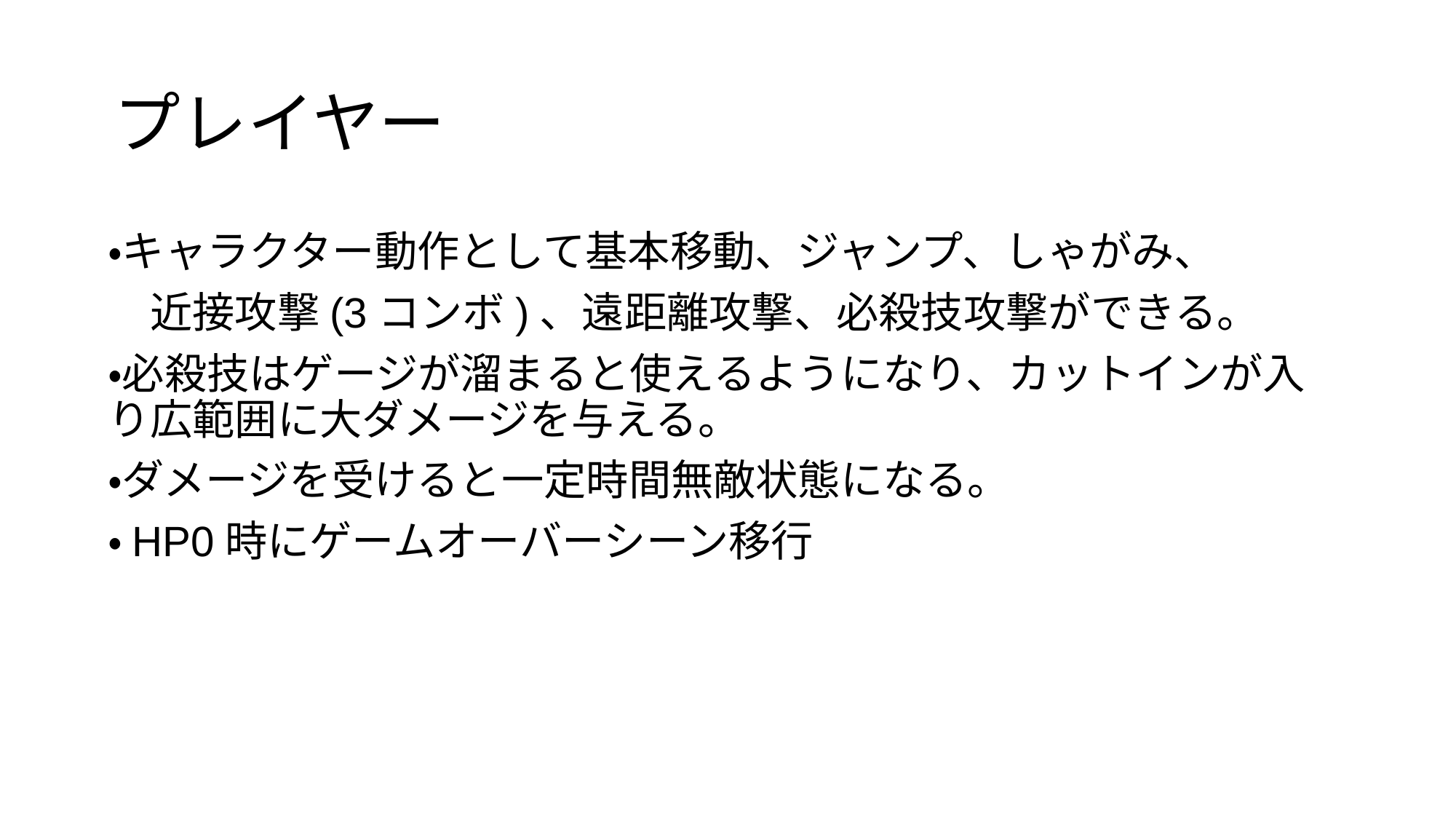

# プレイヤー
・キャラクター動作として基本移動、ジャンプ、しゃがみ、
　近接攻撃(3コンボ)、遠距離攻撃、必殺技攻撃ができる。
・必殺技はゲージが溜まると使えるようになり、カットインが入り広範囲に大ダメージを与える。
・ダメージを受けると一定時間無敵状態になる。
・HP0時にゲームオーバーシーン移行